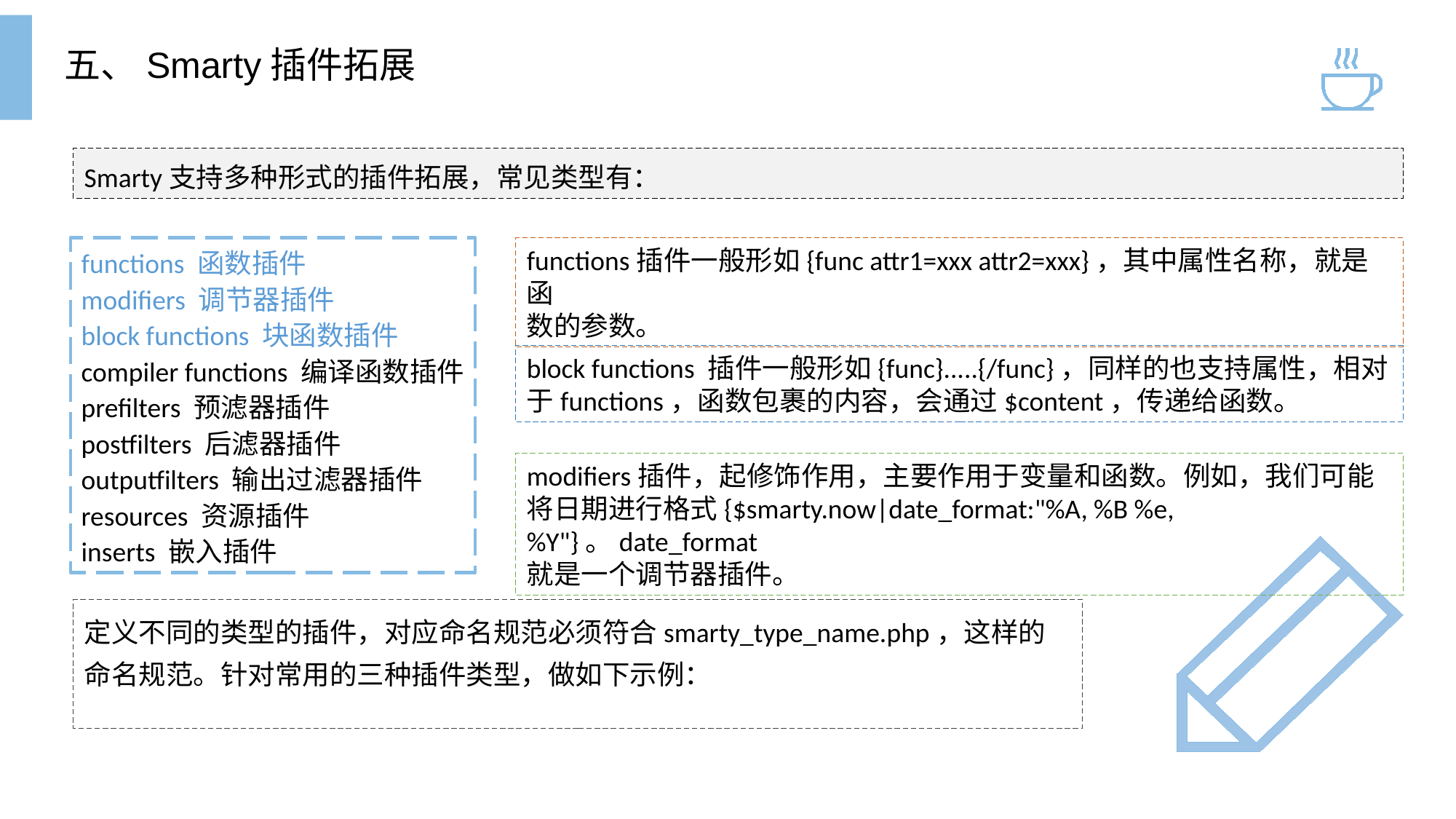

五、Smarty插件拓展

Smarty支持多种形式的插件拓展，常见类型有：
functions 函数插件
modifiers 调节器插件
block functions 块函数插件
compiler functions 编译函数插件
prefilters 预滤器插件
postfilters 后滤器插件
outputfilters 输出过滤器插件
resources 资源插件
inserts 嵌入插件
functions插件一般形如{func attr1=xxx attr2=xxx}，其中属性名称，就是函
数的参数。
block functions 插件一般形如{func}.....{/func}，同样的也支持属性，相对于functions，函数包裹的内容，会通过$content，传递给函数。
modifiers插件，起修饰作用，主要作用于变量和函数。例如，我们可能
将日期进行格式{$smarty.now|date_format:"%A, %B %e, %Y"}。date_format
就是一个调节器插件。

定义不同的类型的插件，对应命名规范必须符合smarty_type_name.php，这样的命名规范。针对常用的三种插件类型，做如下示例：